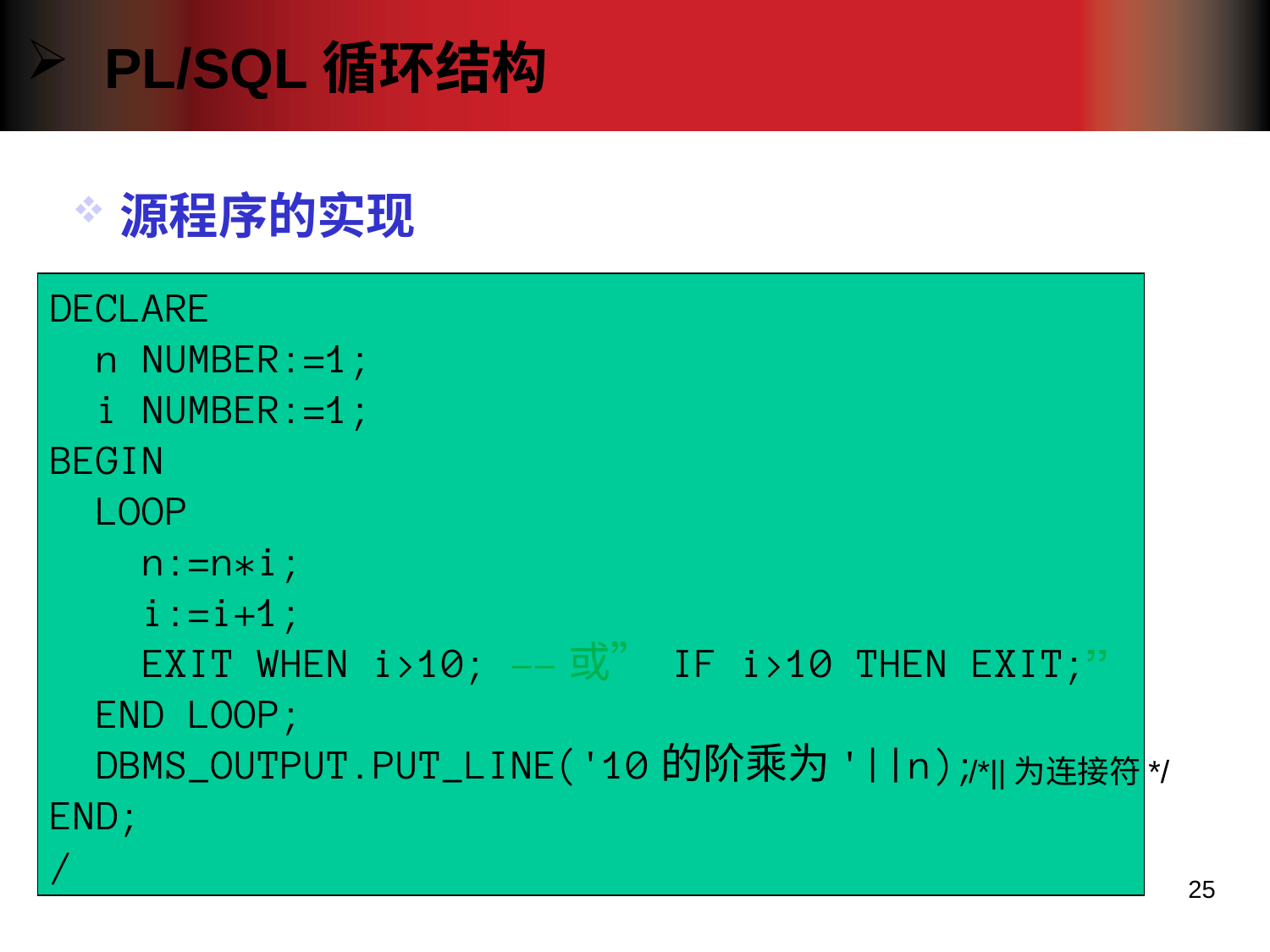

# PL/SQL循环结构
源程序的实现

DECLARE
  n NUMBER:=1;
  i NUMBER:=1;
BEGIN
  LOOP
    n:=n*i;
    i:=i+1;
    EXIT WHEN i>10; --或” IF i>10 THEN EXIT;”
  END LOOP;
  DBMS_OUTPUT.PUT_LINE('10的阶乘为'||n);
END;
/
/*||为连接符*/
25